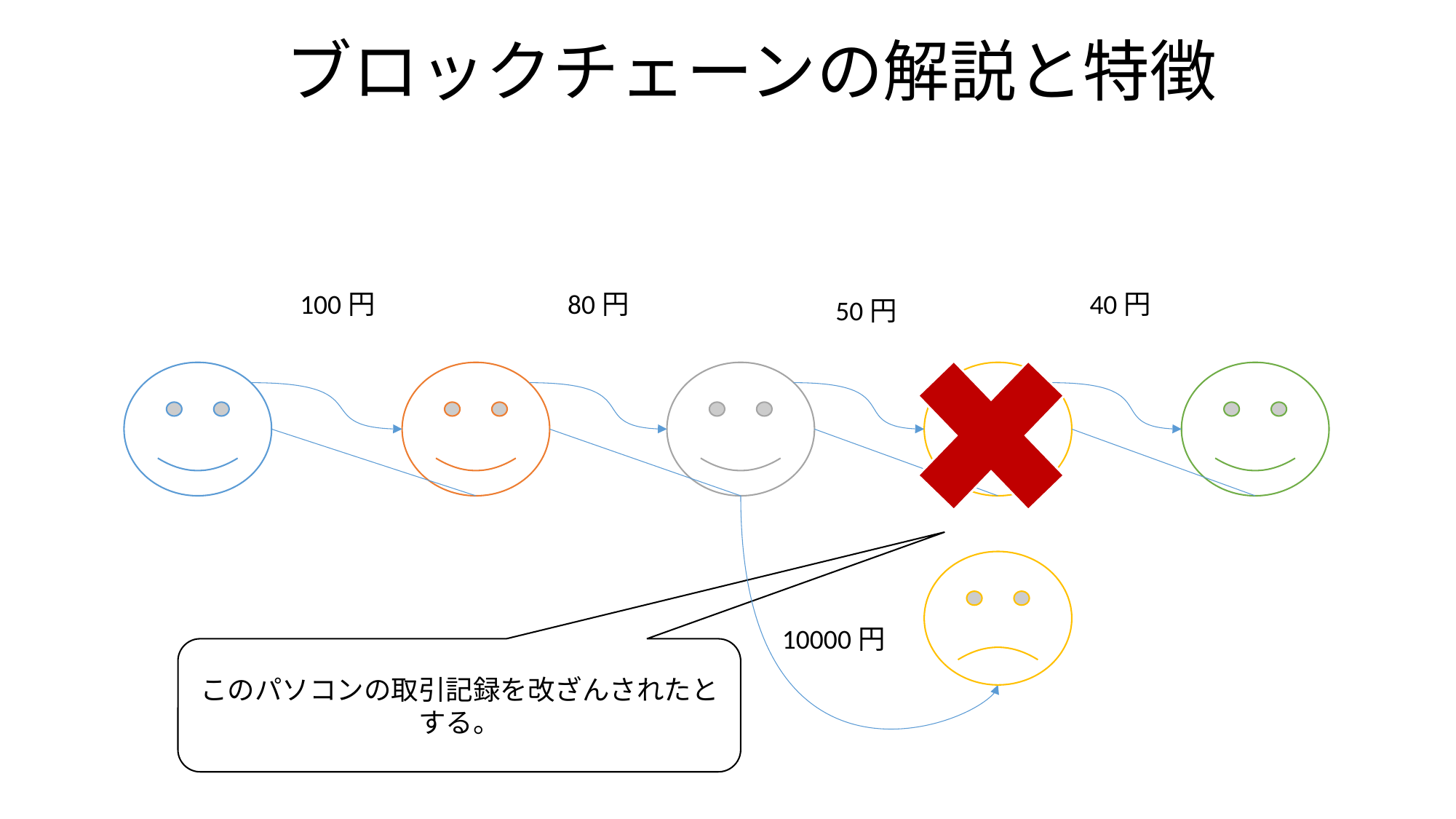

# ブロックチェーンの解説と特徴
100円
80円
40円
50円

10000円
このパソコンの取引記録を改ざんされたとする。